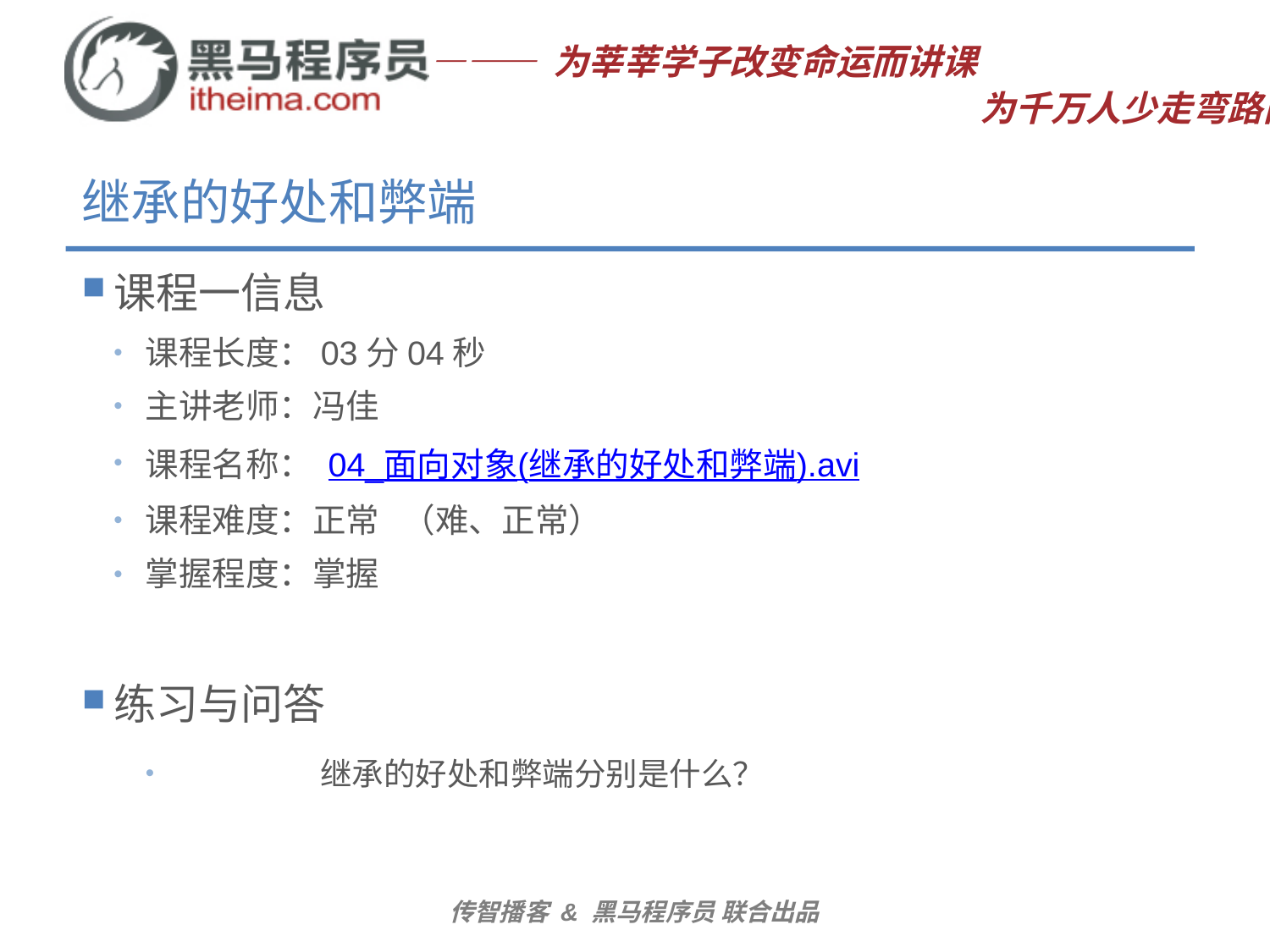

# 继承的好处和弊端
课程一信息
课程长度：03分04秒
主讲老师：冯佳
课程名称： 04_面向对象(继承的好处和弊端).avi
课程难度：正常   （难、正常）
掌握程度：掌握

练习与问答
	继承的好处和弊端分别是什么？